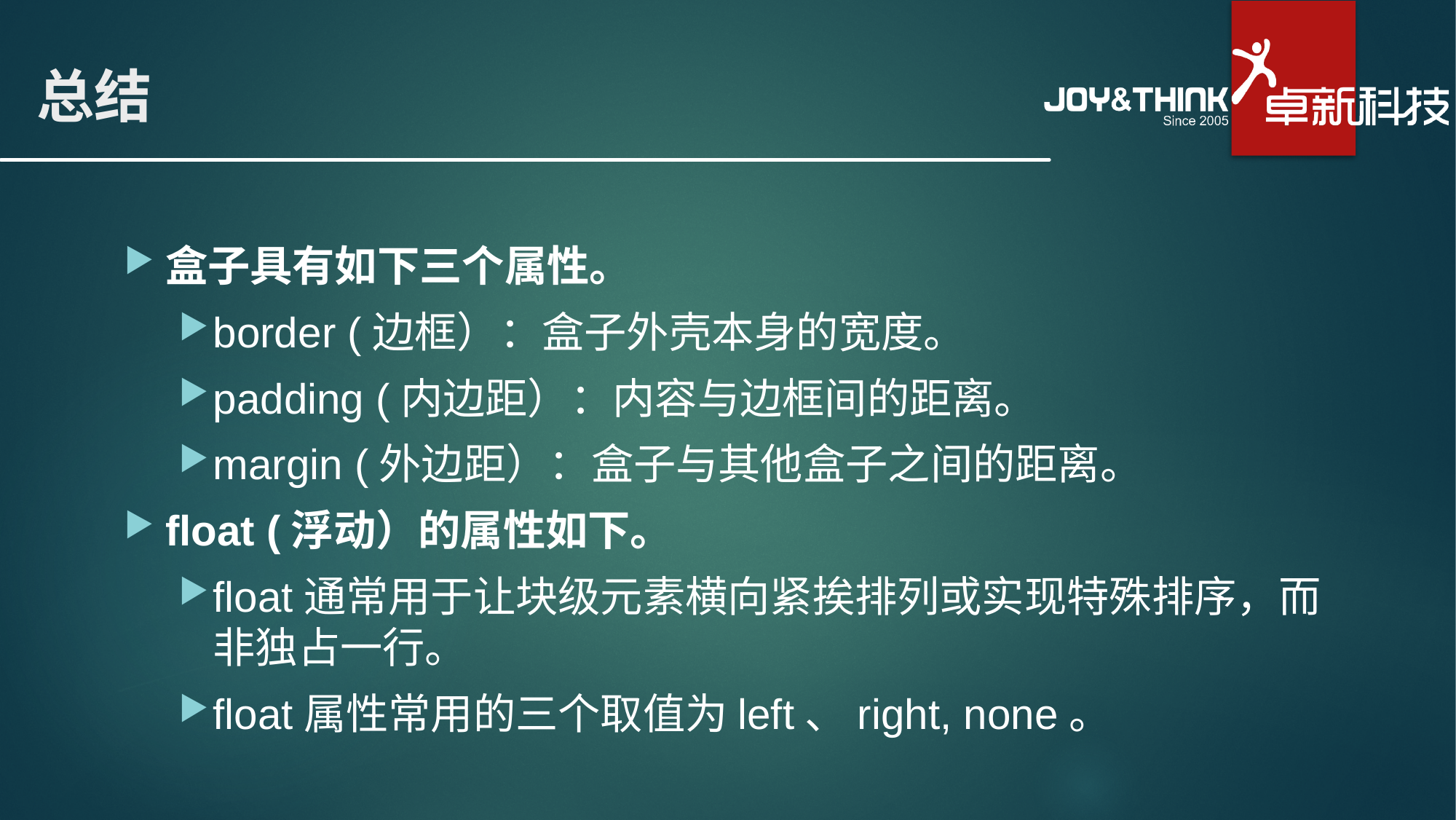

# 总结
盒子具有如下三个属性。
border (边框）：盒子外壳本身的宽度。
padding (内边距）：内容与边框间的距离。
margin (外边距）：盒子与其他盒子之间的距离。
float (浮动）的属性如下。
float通常用于让块级元素横向紧挨排列或实现特殊排序，而非独占一行。
float属性常用的三个取值为left、right, none。